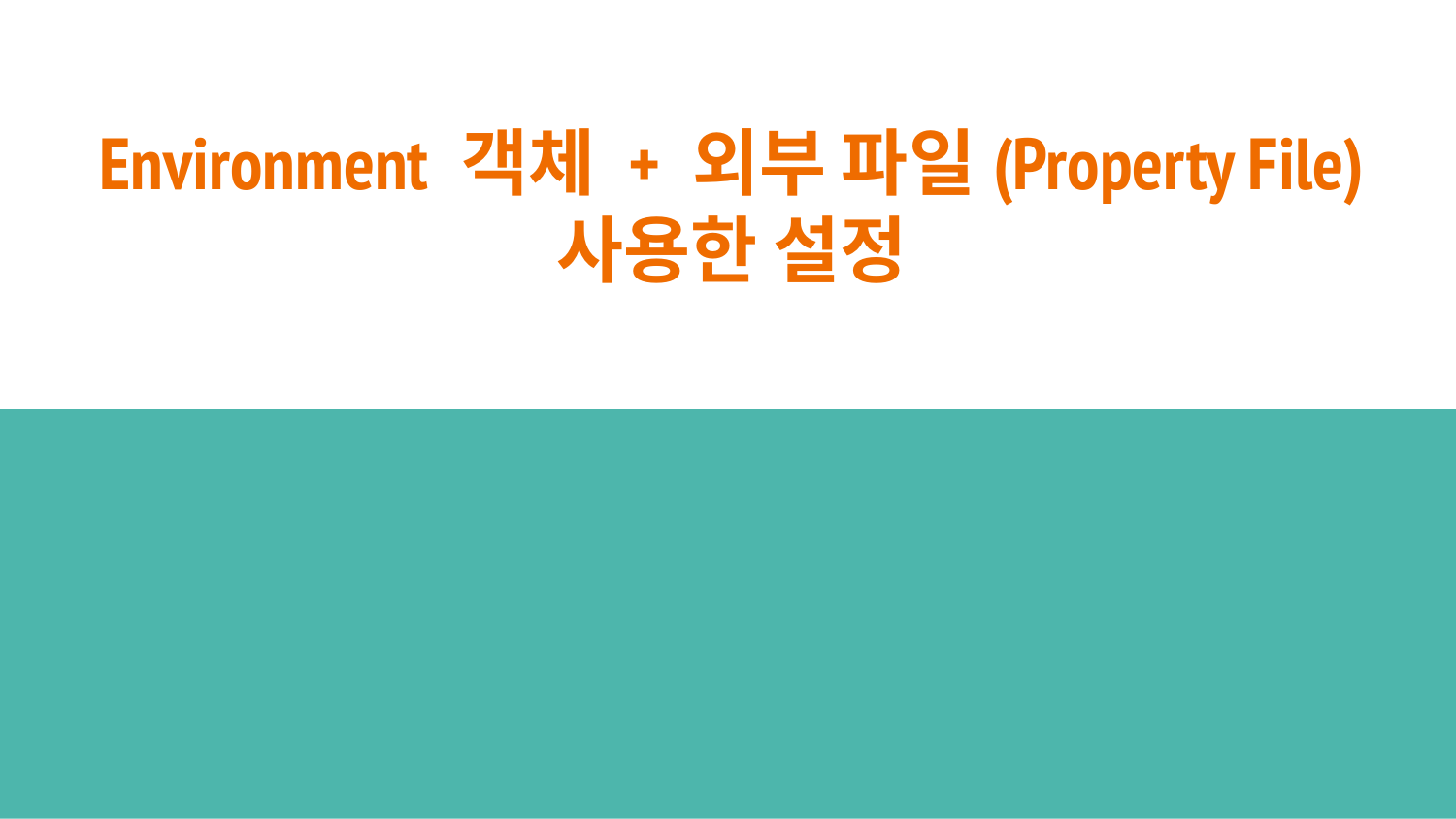

# Environment 객체 + 외부 파일(Property File) 사용한 설정